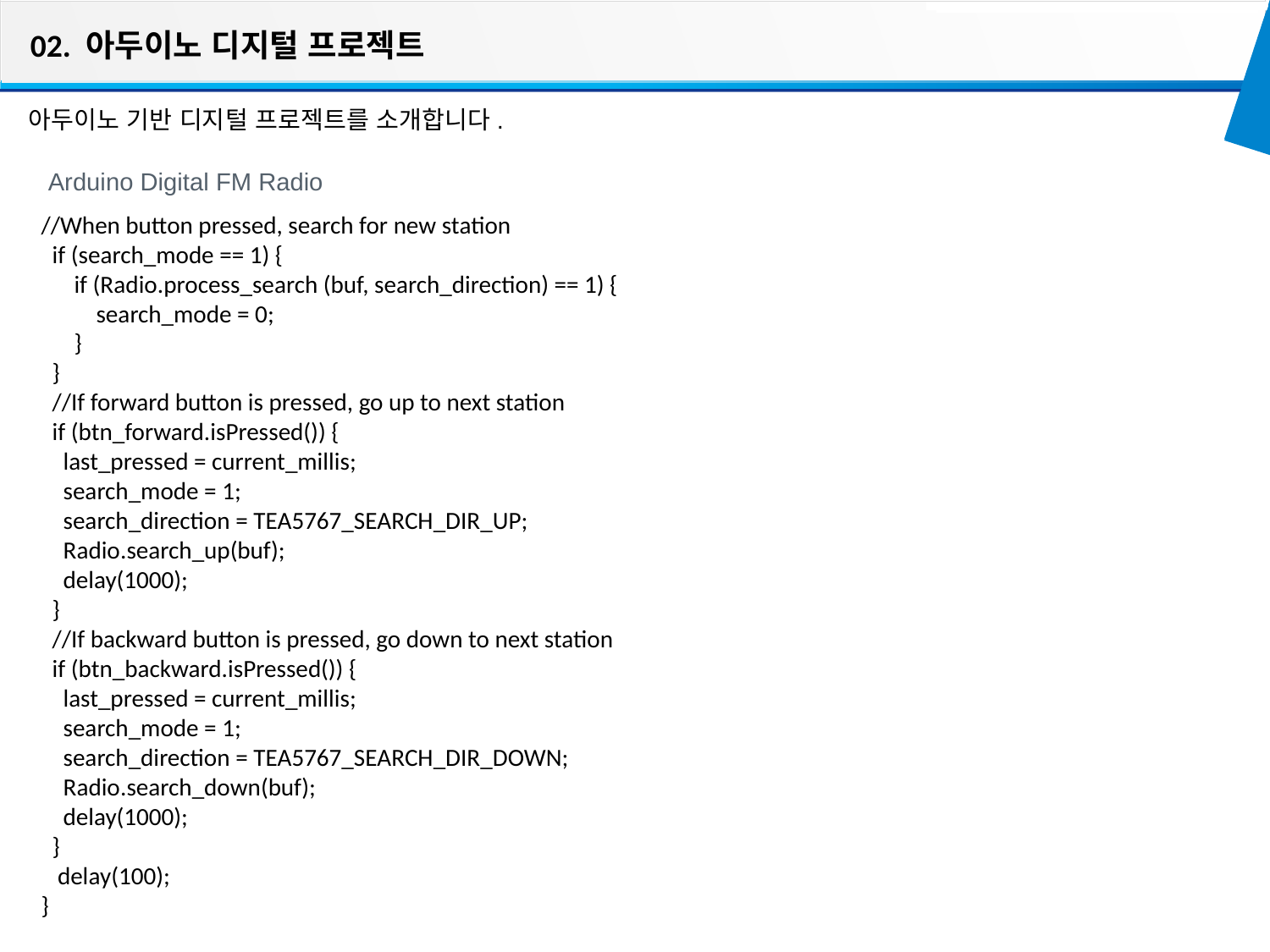

02. 아두이노 디지털 프로젝트

아두이노 기반 디지털 프로젝트를 소개합니다.
Arduino Digital FM Radio
//When button pressed, search for new station
  if (search_mode == 1) {
      if (Radio.process_search (buf, search_direction) == 1) {
          search_mode = 0;
      }
  }
  //If forward button is pressed, go up to next station
  if (btn_forward.isPressed()) {
    last_pressed = current_millis;
    search_mode = 1;
    search_direction = TEA5767_SEARCH_DIR_UP;
    Radio.search_up(buf);
    delay(1000);
  }
  //If backward button is pressed, go down to next station
  if (btn_backward.isPressed()) {
    last_pressed = current_millis;
    search_mode = 1;
    search_direction = TEA5767_SEARCH_DIR_DOWN;
    Radio.search_down(buf);
    delay(1000);
  }
   delay(100);
}